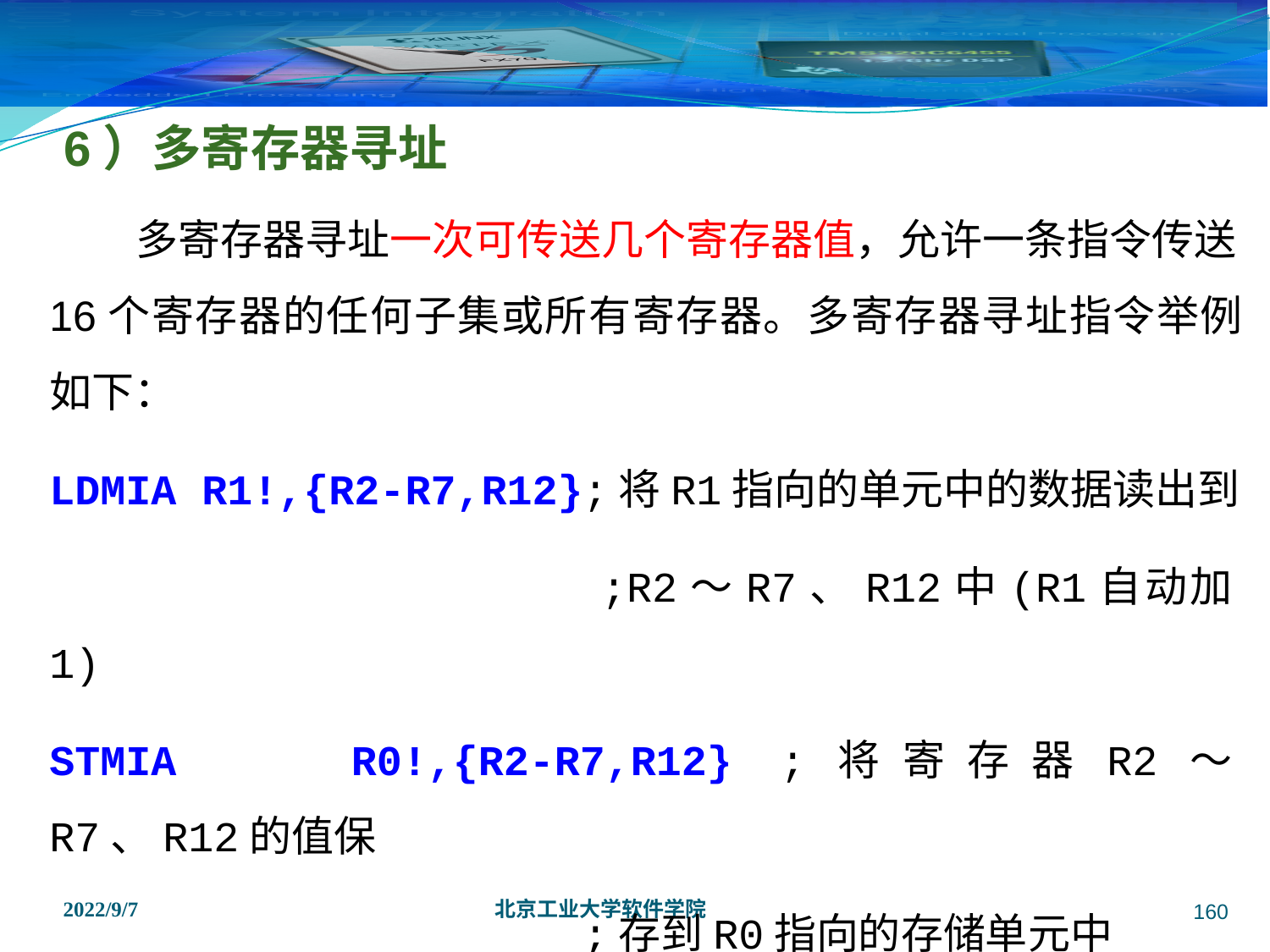

# 6）多寄存器寻址
        多寄存器寻址一次可传送几个寄存器值，允许一条指令传送16个寄存器的任何子集或所有寄存器。多寄存器寻址指令举例如下：
LDMIA R1!,{R2-R7,R12};将R1指向的单元中的数据读出到
			      ;R2～R7、R12中(R1自动加1)
STMIA	 R0!,{R2-R7,R12} ;将寄存器R2～R7、R12的值保
			      ;存到R0指向的存储单元中
			      ;(R0自动加1)